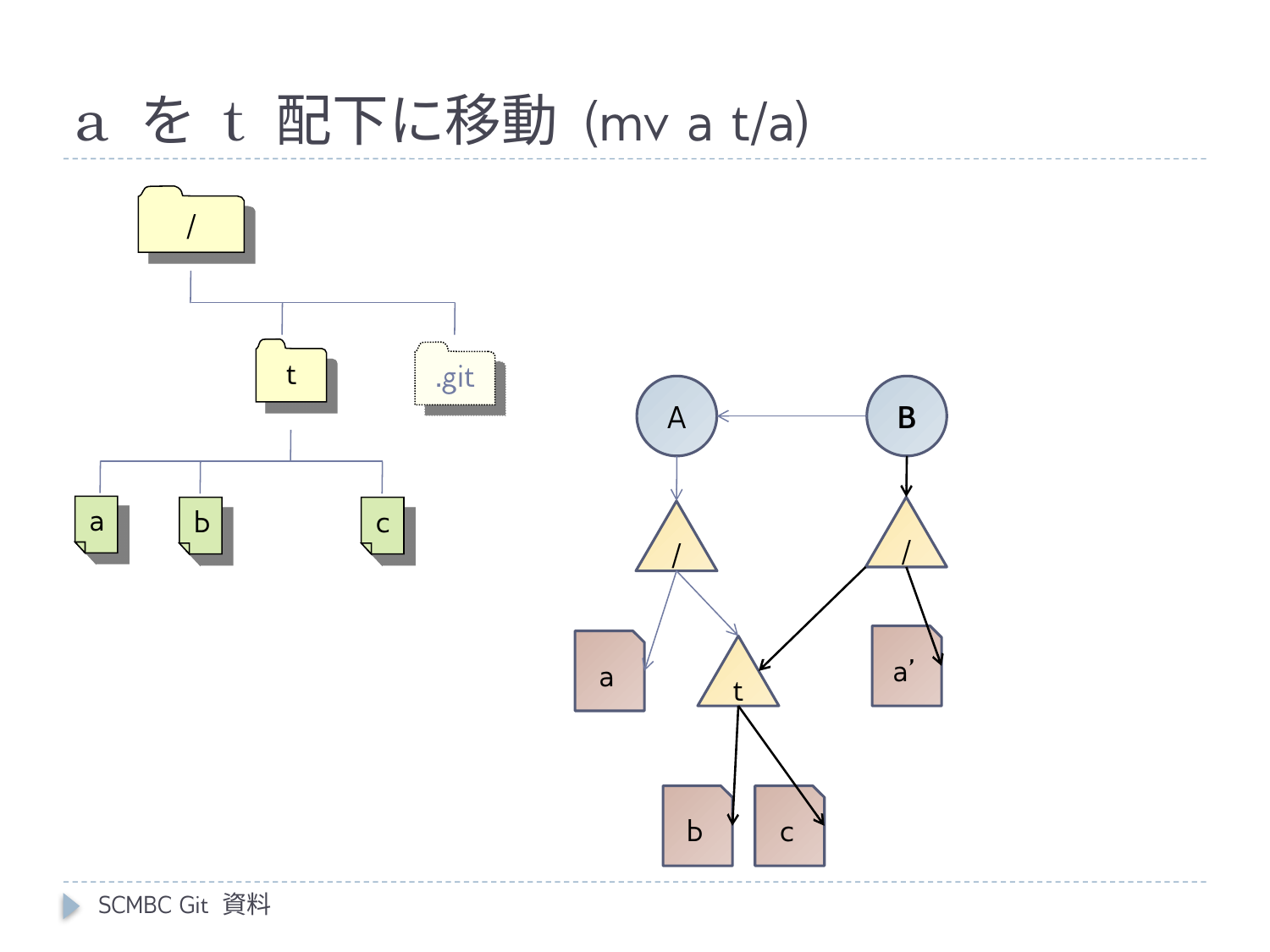

# a を t 配下に移動 (mv a t/a)
/
t
.git
a
b
c
A
B
/
/
a’
a
t
b
c
SCMBC Git 資料